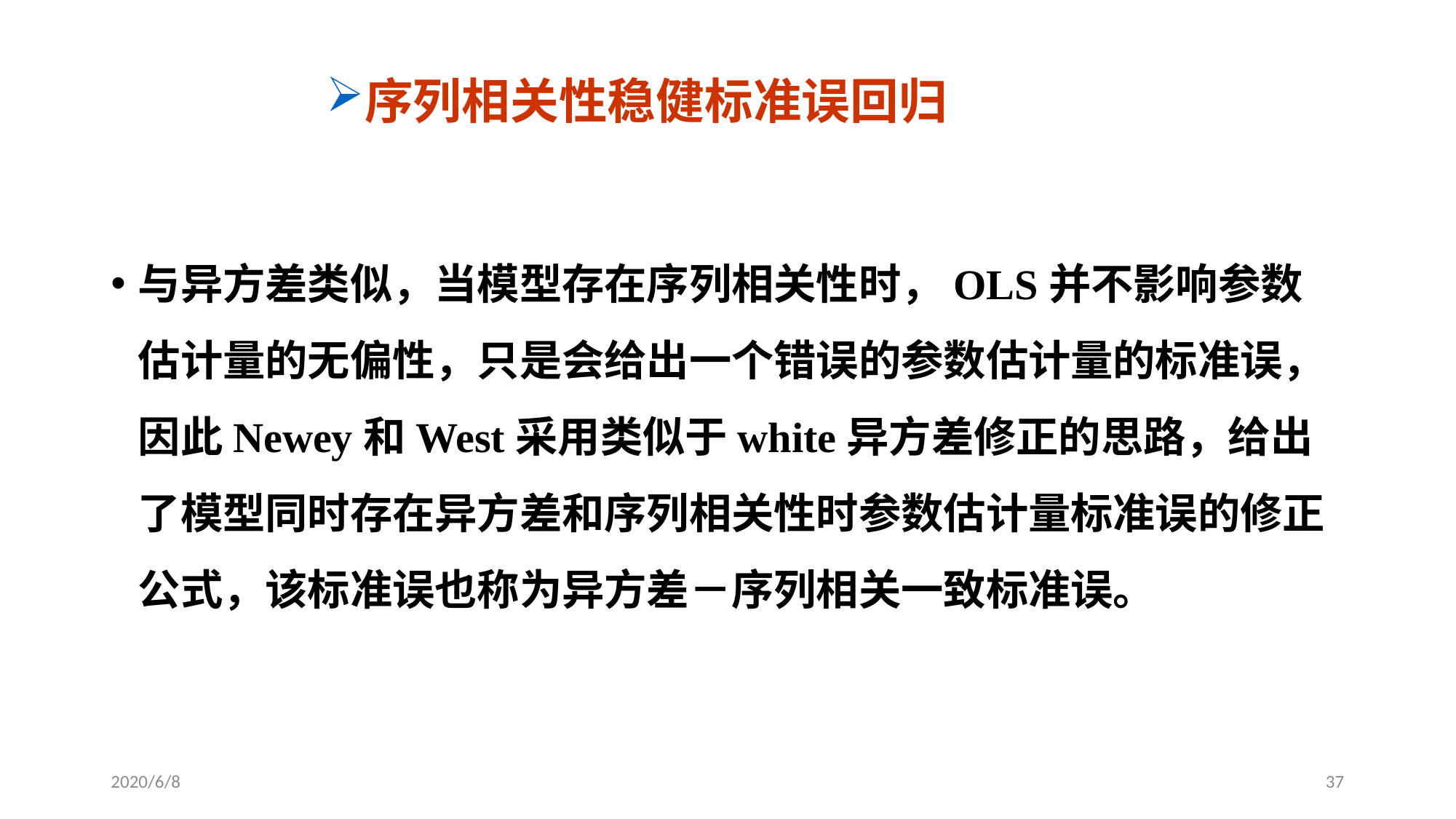

# 序列相关性稳健标准误回归
与异方差类似，当模型存在序列相关性时，OLS并不影响参数估计量的无偏性，只是会给出一个错误的参数估计量的标准误，因此Newey和West采用类似于white异方差修正的思路，给出了模型同时存在异方差和序列相关性时参数估计量标准误的修正公式，该标准误也称为异方差－序列相关一致标准误。
2020/6/8
37